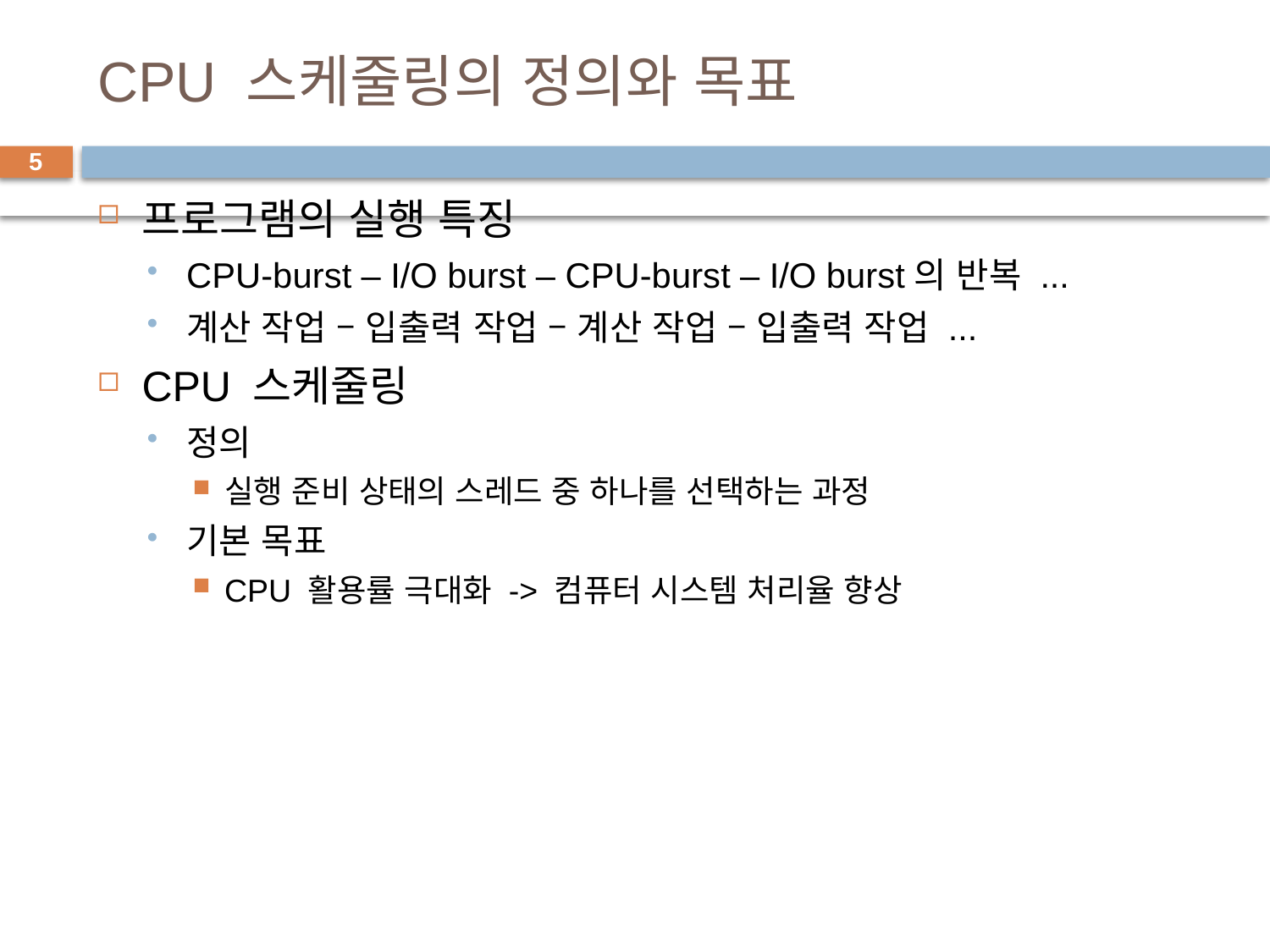

# CPU 스케줄링의 정의와 목표
5
프로그램의 실행 특징
CPU-burst – I/O burst – CPU-burst – I/O burst의 반복 ...
계산 작업 – 입출력 작업 – 계산 작업 – 입출력 작업 ...
CPU 스케줄링
정의
실행 준비 상태의 스레드 중 하나를 선택하는 과정
기본 목표
CPU 활용률 극대화 -> 컴퓨터 시스템 처리율 향상